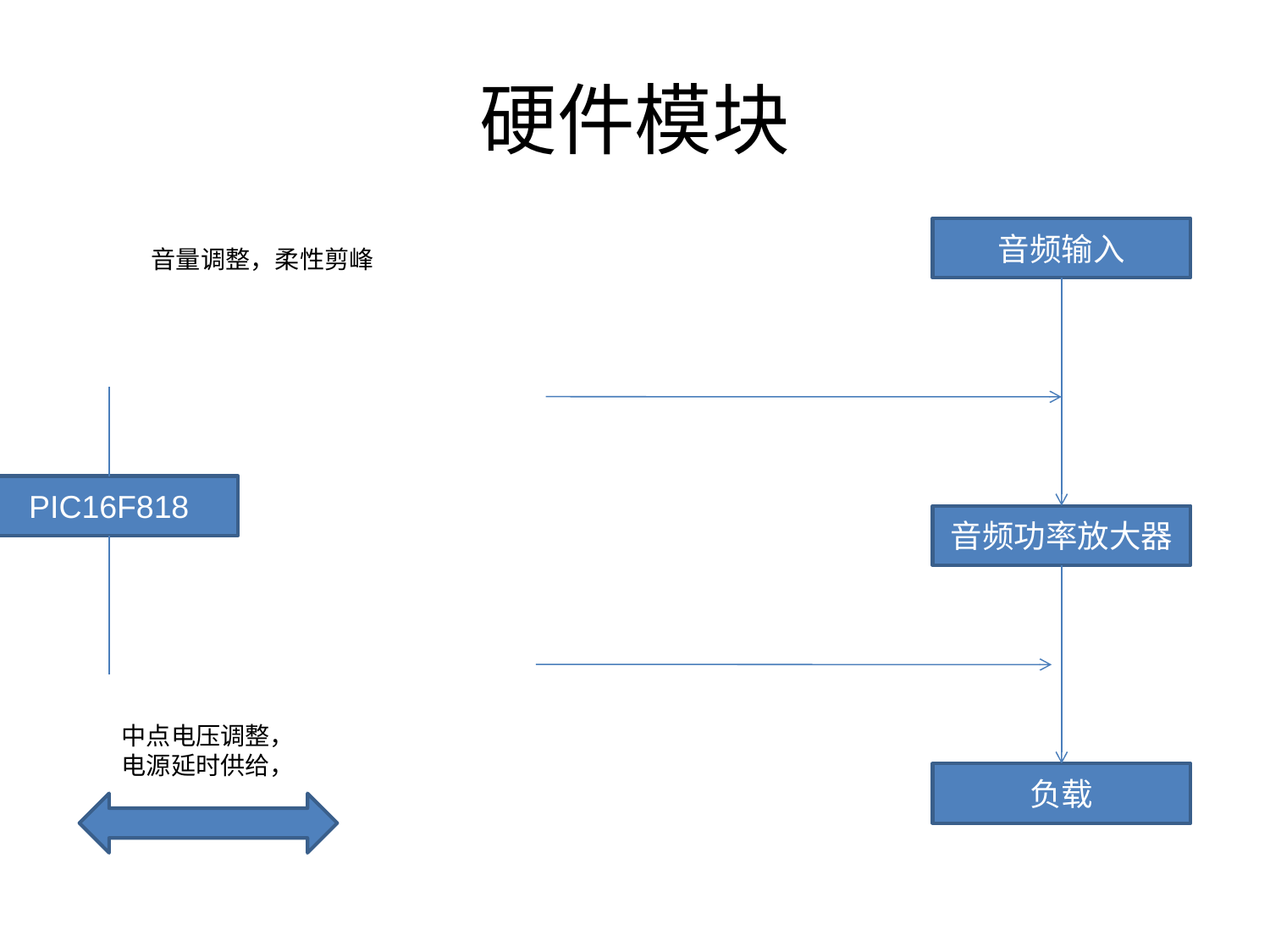

# 硬件模块
音频输入
音量调整，柔性剪峰
PIC16F818
音频功率放大器
中点电压调整，电源延时供给，
负载